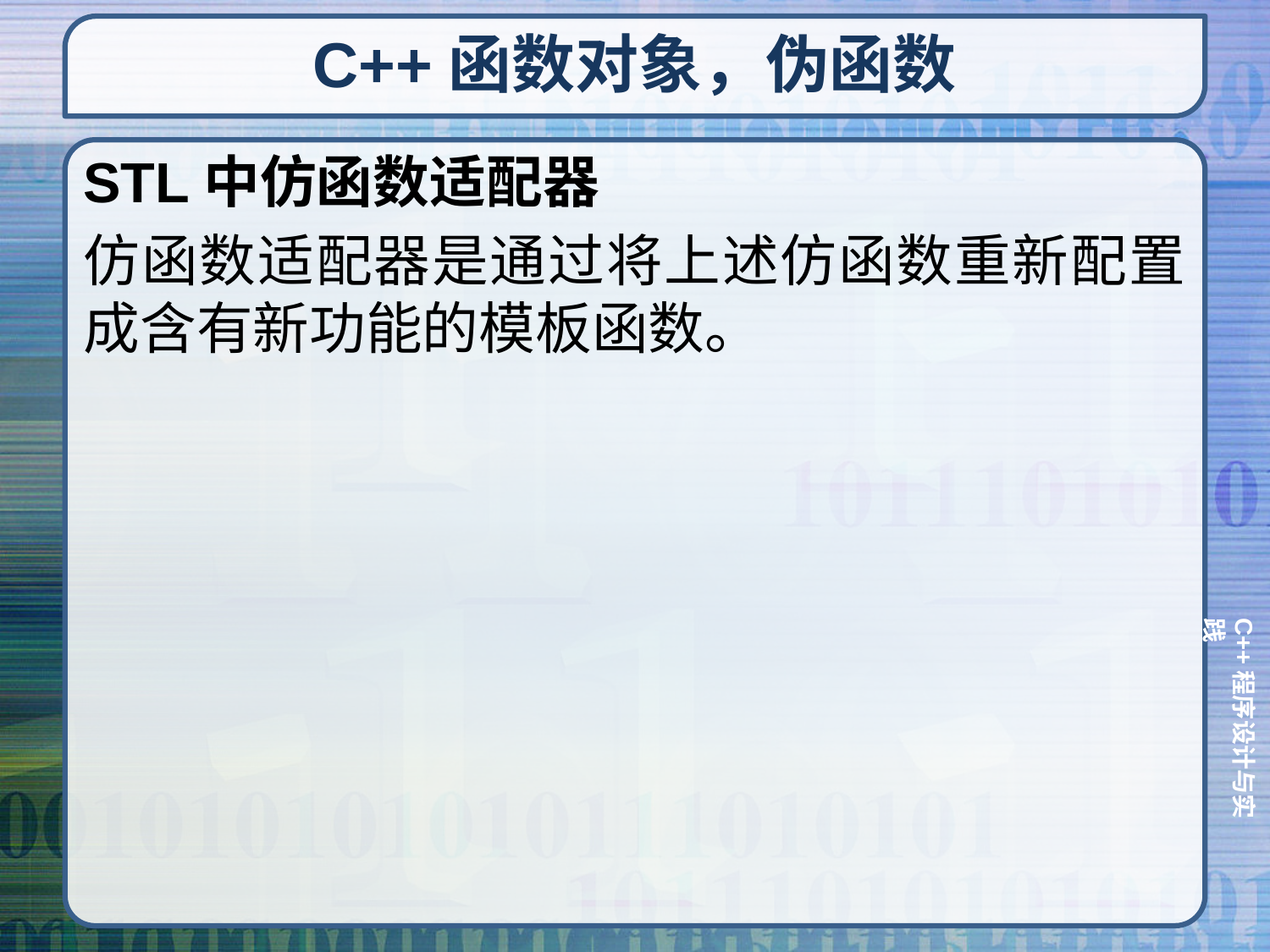

# C++函数对象，伪函数
STL中仿函数适配器
仿函数适配器是通过将上述仿函数重新配置成含有新功能的模板函数。